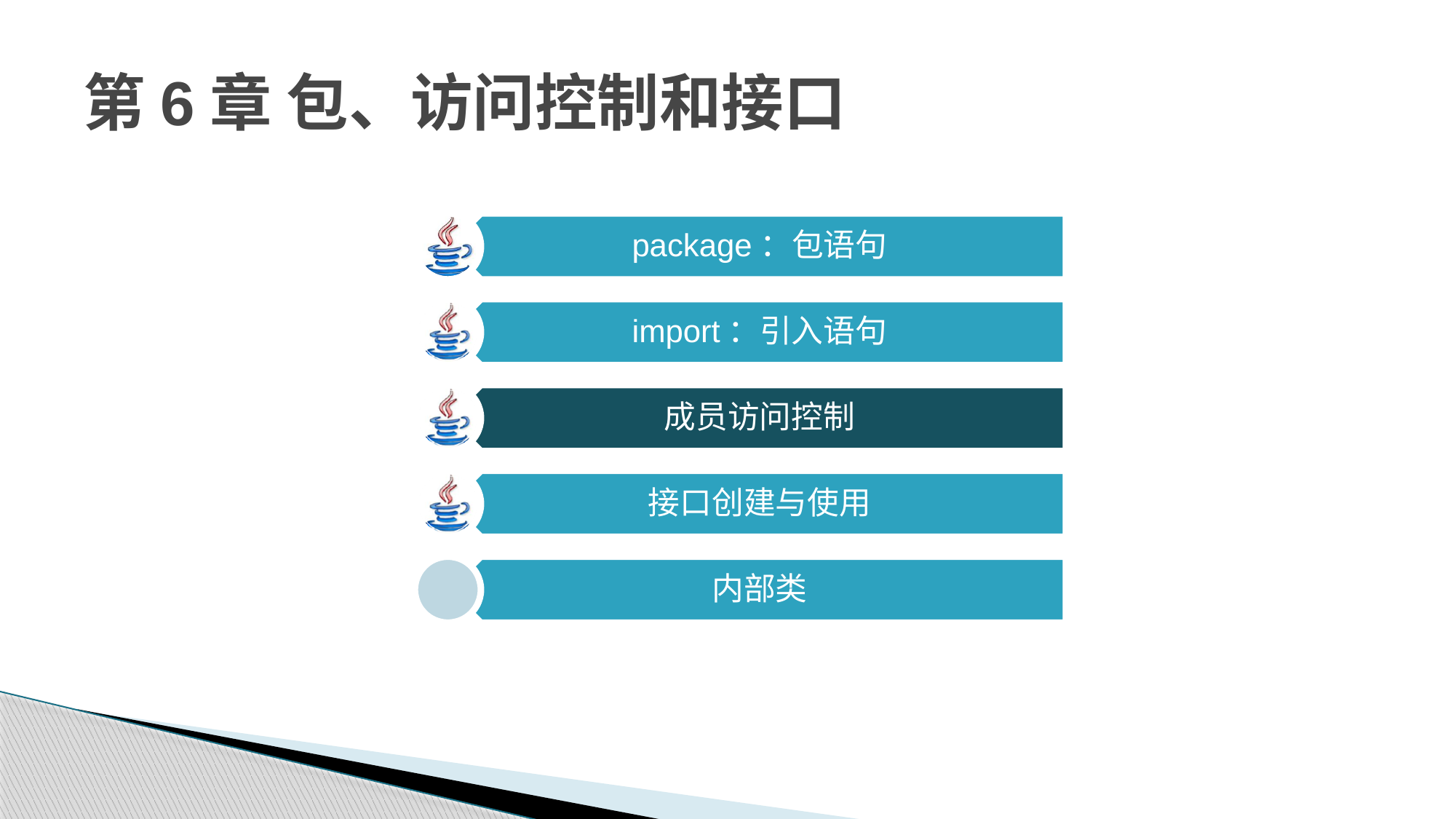

# 第6章 包、访问控制和接口
package：包语句
import：引入语句
成员访问控制
接口创建与使用
内部类